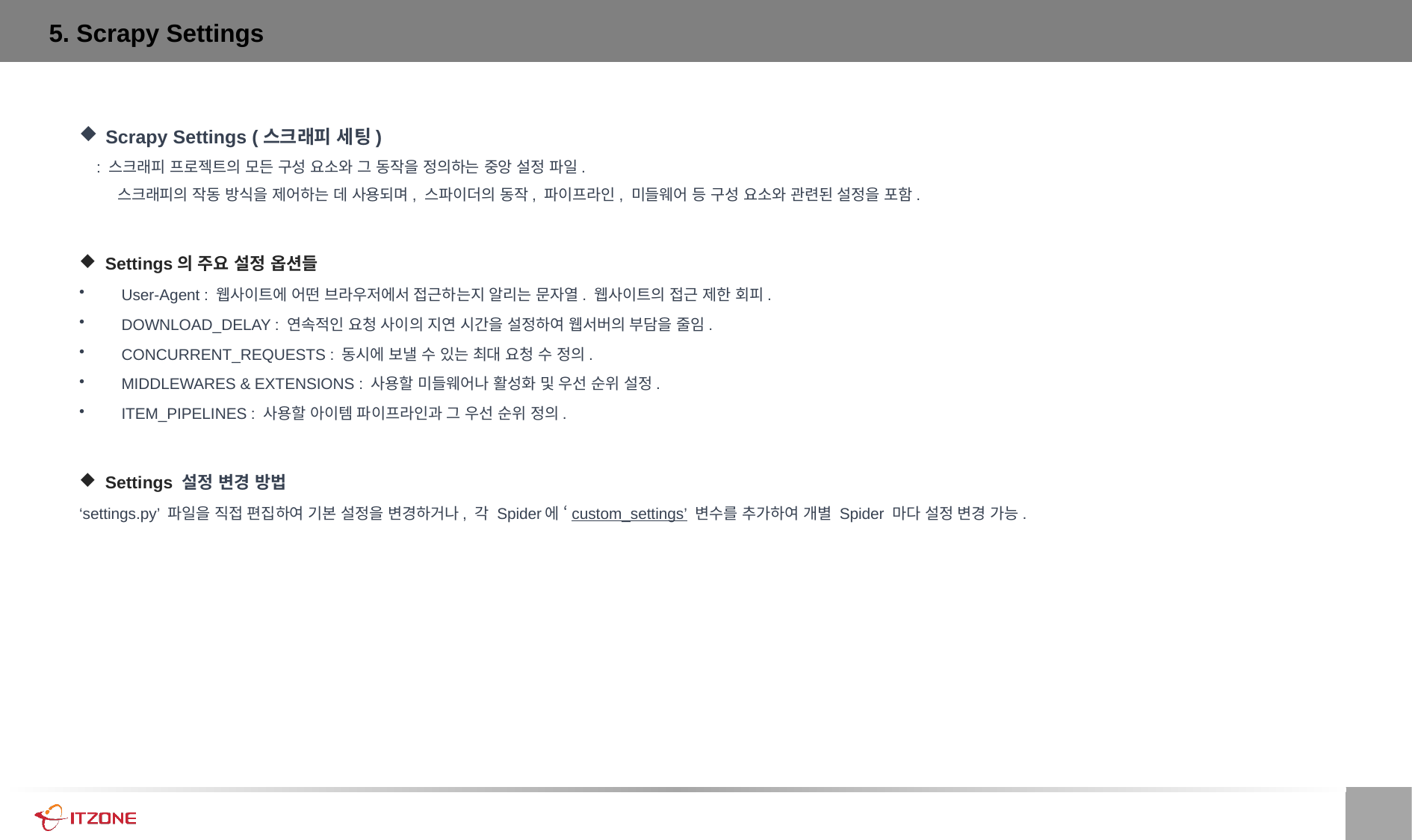

5. Scrapy Settings
 Scrapy Settings (스크래피 세팅)
    : 스크래피 프로젝트의 모든 구성 요소와 그 동작을 정의하는 중앙 설정 파일.
        스크래피의 작동 방식을 제어하는 데 사용되며, 스파이더의 동작, 파이프라인, 미들웨어 등 구성 요소와 관련된 설정을 포함.

 Settings의 주요 설정 옵션들
User-Agent : 웹사이트에 어떤 브라우저에서 접근하는지 알리는 문자열. 웹사이트의 접근 제한 회피.
DOWNLOAD_DELAY : 연속적인 요청 사이의 지연 시간을 설정하여 웹서버의 부담을 줄임.
CONCURRENT_REQUESTS : 동시에 보낼 수 있는 최대 요청 수 정의.
MIDDLEWARES & EXTENSIONS : 사용할 미들웨어나 활성화 및 우선 순위 설정.
ITEM_PIPELINES : 사용할 아이템 파이프라인과 그 우선 순위 정의.

 Settings 설정 변경 방법
‘settings.py’ 파일을 직접 편집하여 기본 설정을 변경하거나, 각 Spider에 ‘custom_settings’ 변수를 추가하여 개별 Spider 마다 설정 변경 가능.